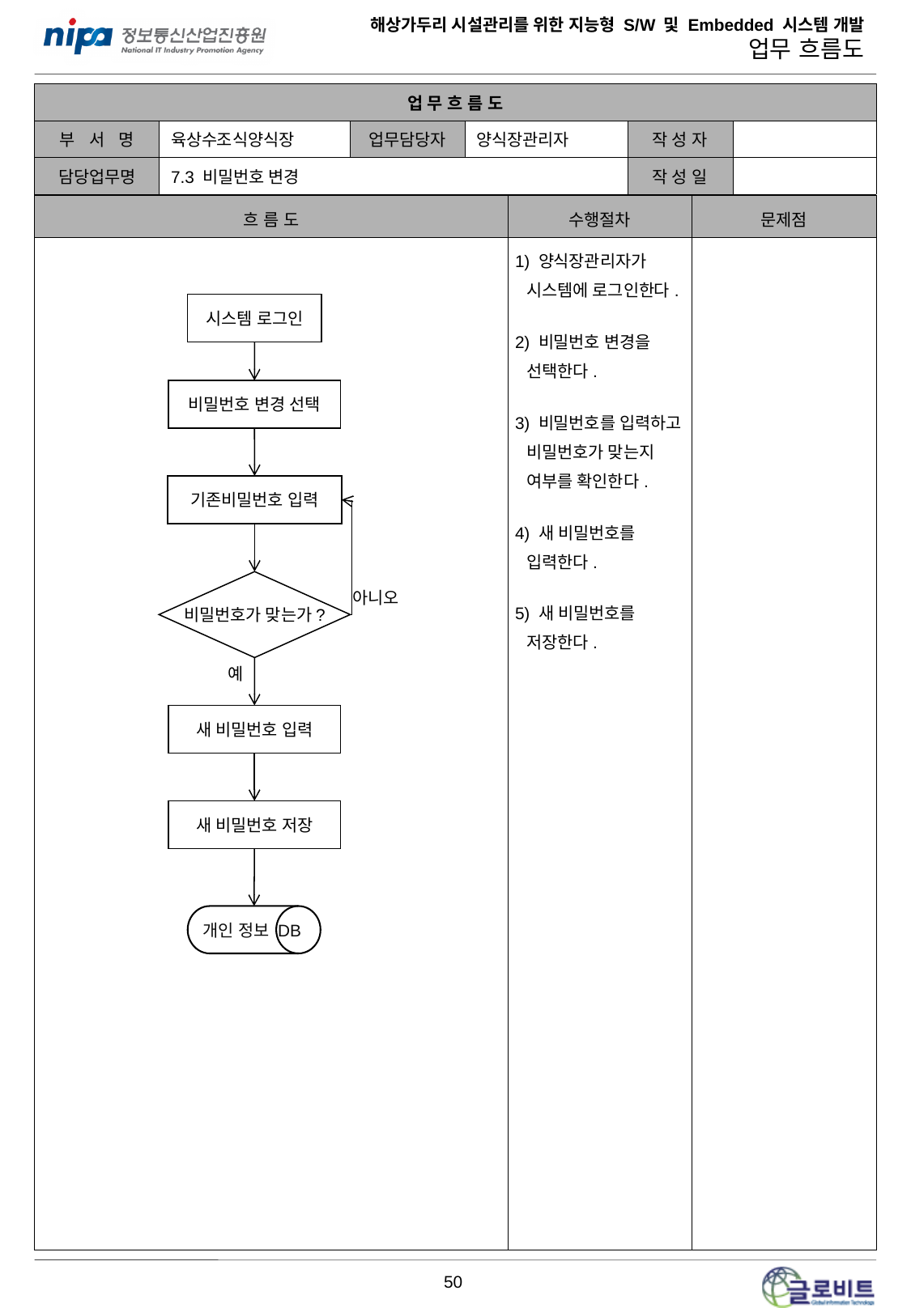

| 업 무 흐 름 도 |  |  |  |  |  |
| --- | --- | --- | --- | --- | --- |
| 부 서 명 | 육상수조식양식장 | 업무담당자 | 양식장관리자 | 작 성 자 |  |
| 담당업무명 | 7.3 비밀번호 변경 |  |  | 작 성 일 |  |
| 흐 름 도 | 수행절차 | 문제점 |
| --- | --- | --- |
|  | 1) 양식장관리자가 시스템에 로그인한다. 2) 비밀번호 변경을 선택한다. 3) 비밀번호를 입력하고 비밀번호가 맞는지 여부를 확인한다. 4) 새 비밀번호를 입력한다. 5) 새 비밀번호를 저장한다. |  |
시스템 로그인
비밀번호 변경 선택
기존비밀번호 입력
비밀번호가 맞는가?
아니오
예
새 비밀번호 입력
새 비밀번호 저장
   개인 정보 DB